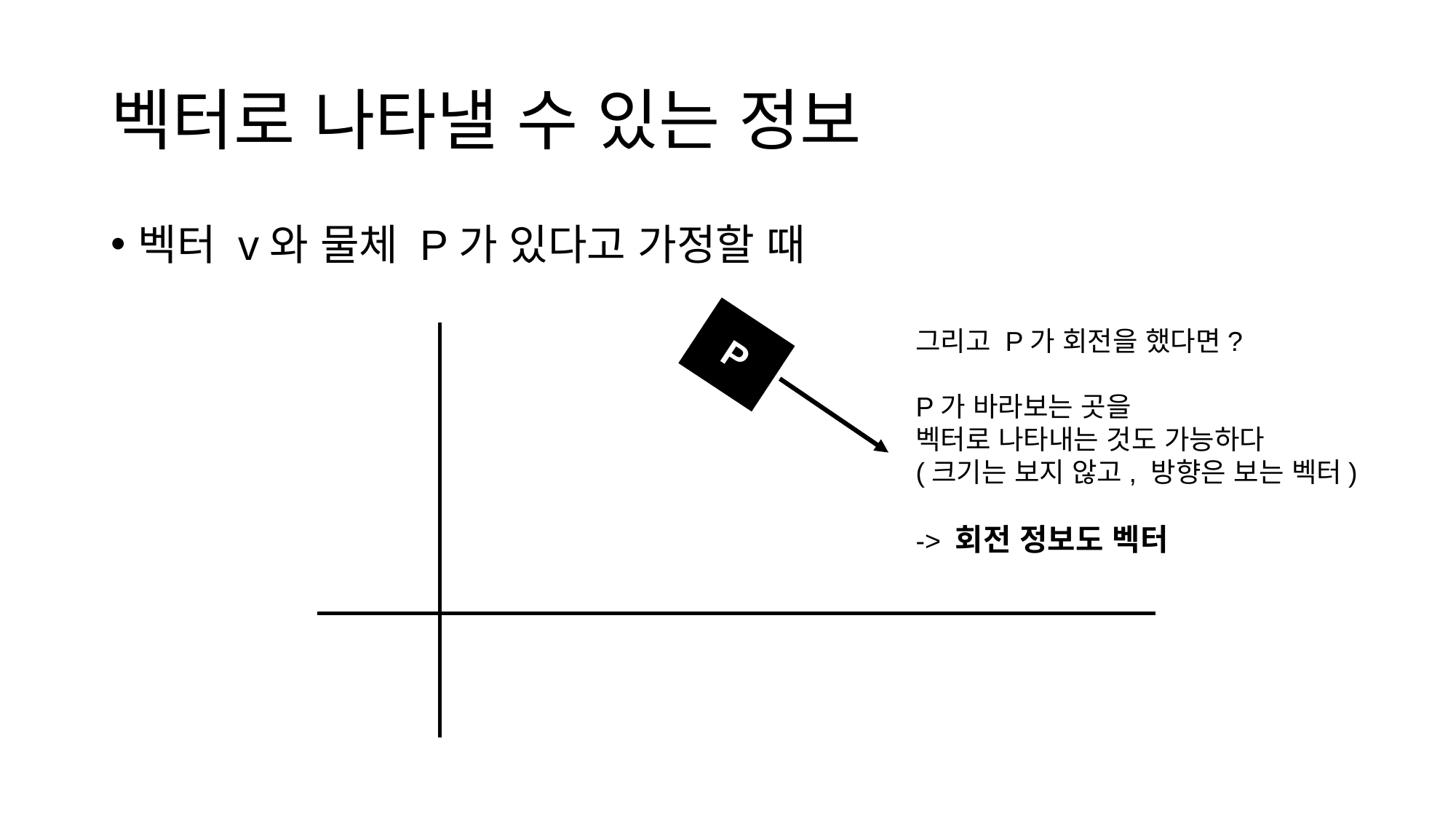

# 벡터로 나타낼 수 있는 정보
벡터 v와 물체 P가 있다고 가정할 때
P
그리고 P가 회전을 했다면?

P가 바라보는 곳을
벡터로 나타내는 것도 가능하다
(크기는 보지 않고, 방향은 보는 벡터)

-> 회전 정보도 벡터